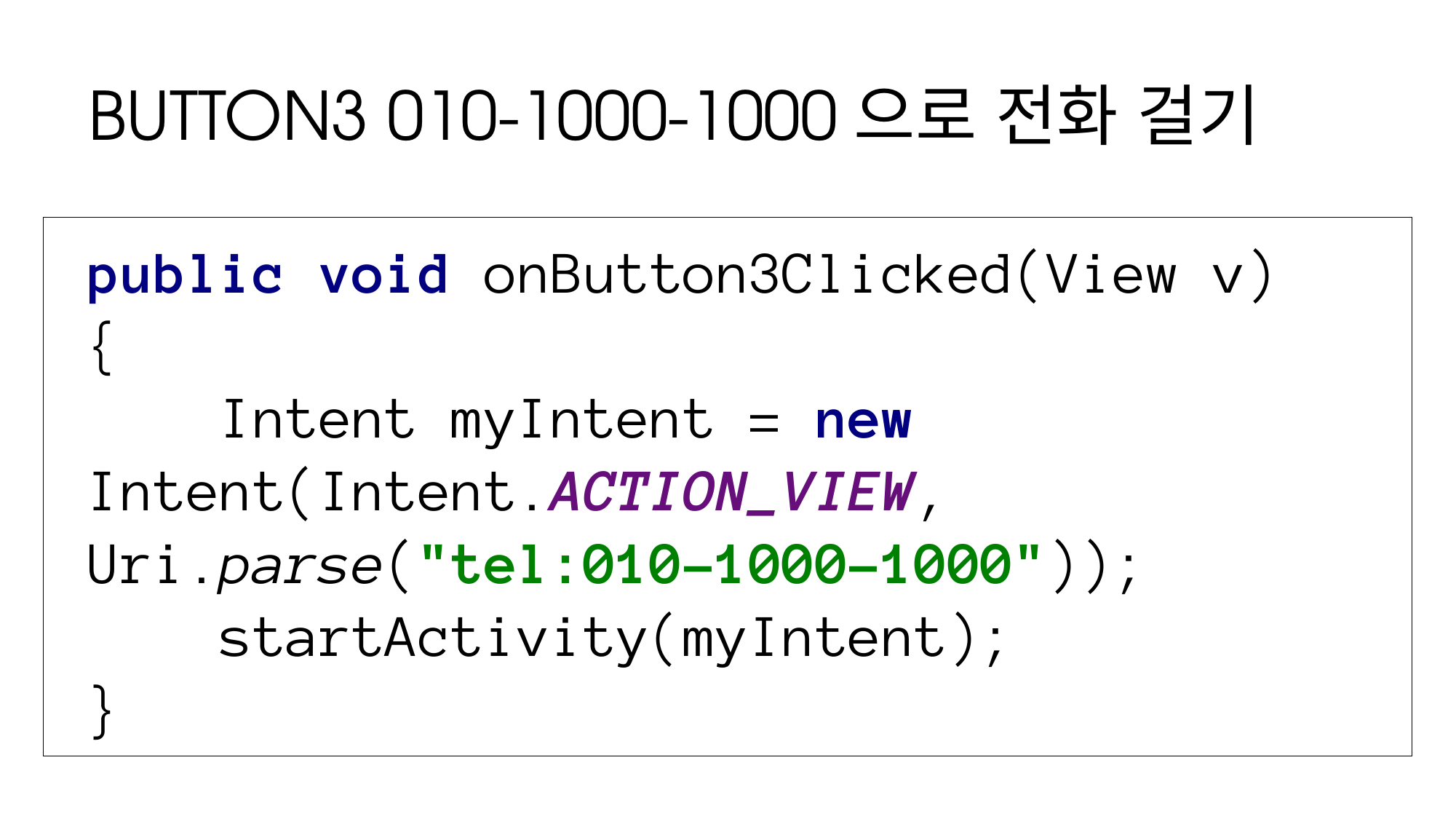

# Button3 010-1000-1000으로 전화 걸기
public void onButton3Clicked(View v)
{
    Intent myIntent = new Intent(Intent.ACTION_VIEW, Uri.parse("tel:010-1000-1000"));
    startActivity(myIntent);
}